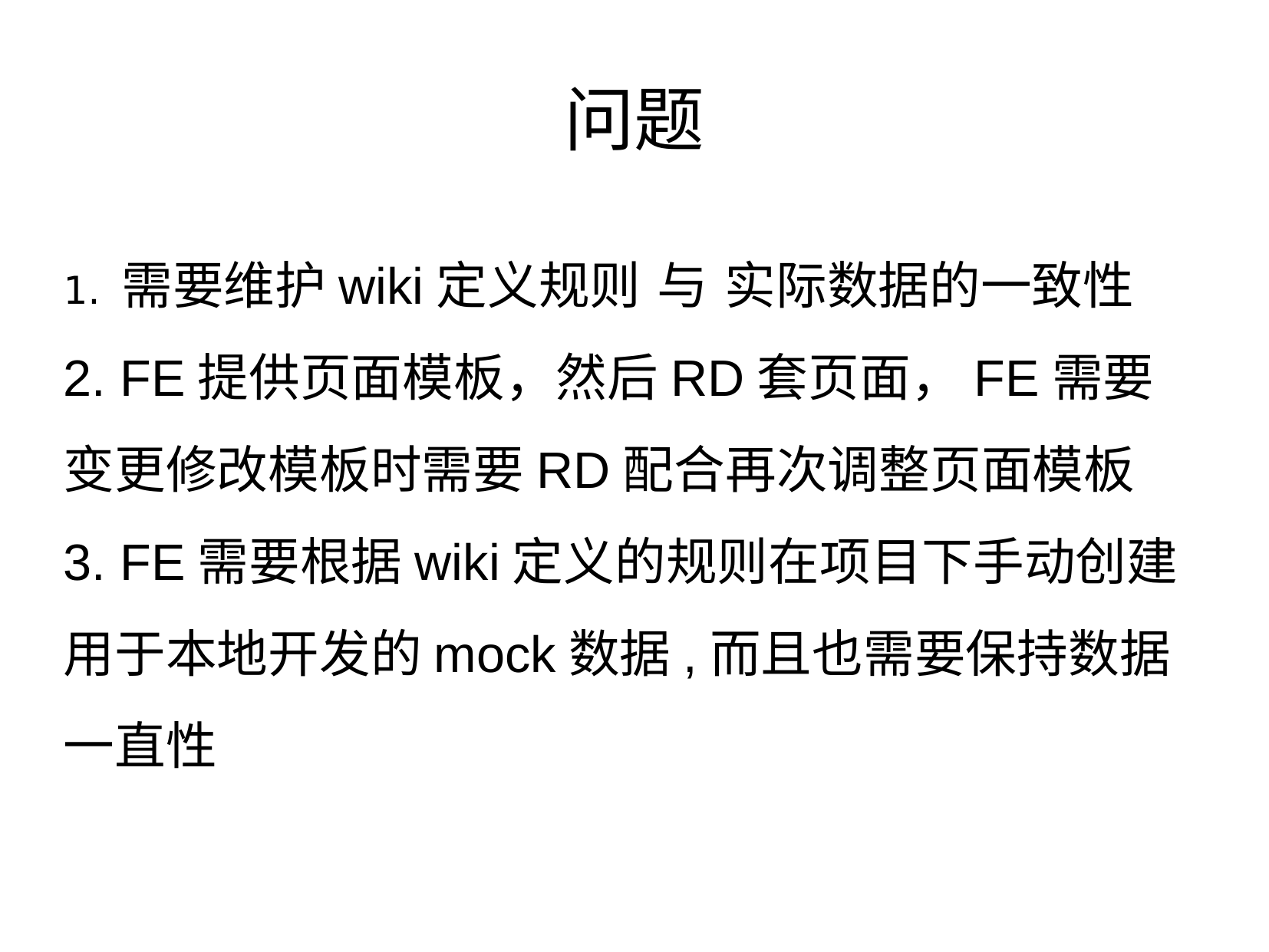

问题
 需要维护wiki定义规则 与 实际数据的一致性
 FE提供页面模板，然后RD套页面，FE需要变更修改模板时需要RD配合再次调整页面模板
 FE需要根据wiki定义的规则在项目下手动创建用于本地开发的mock数据,而且也需要保持数据一直性